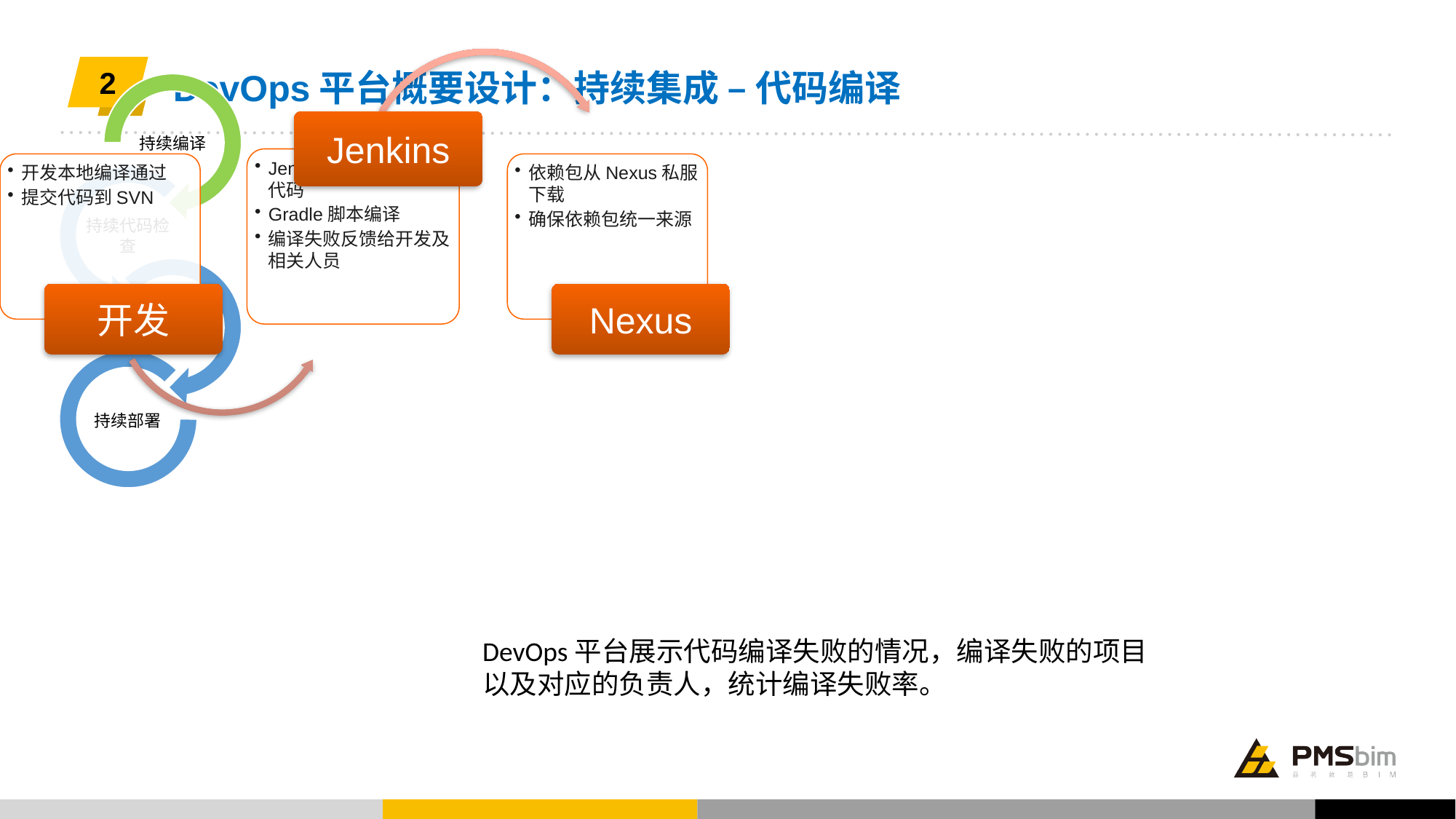

2
DevOps平台概要设计：持续集成 – 代码编译

持续编译
持续代码检查
持续测试
持续部署
开发本地编译通过
提交代码到SVN
开发
Jenkins从SVN提取代码
Gradle脚本编译
编译失败反馈给开发及相关人员
Jenkins
依赖包从Nexus私服下载
确保依赖包统一来源
Nexus
DevOps平台展示代码编译失败的情况，编译失败的项目以及对应的负责人，统计编译失败率。